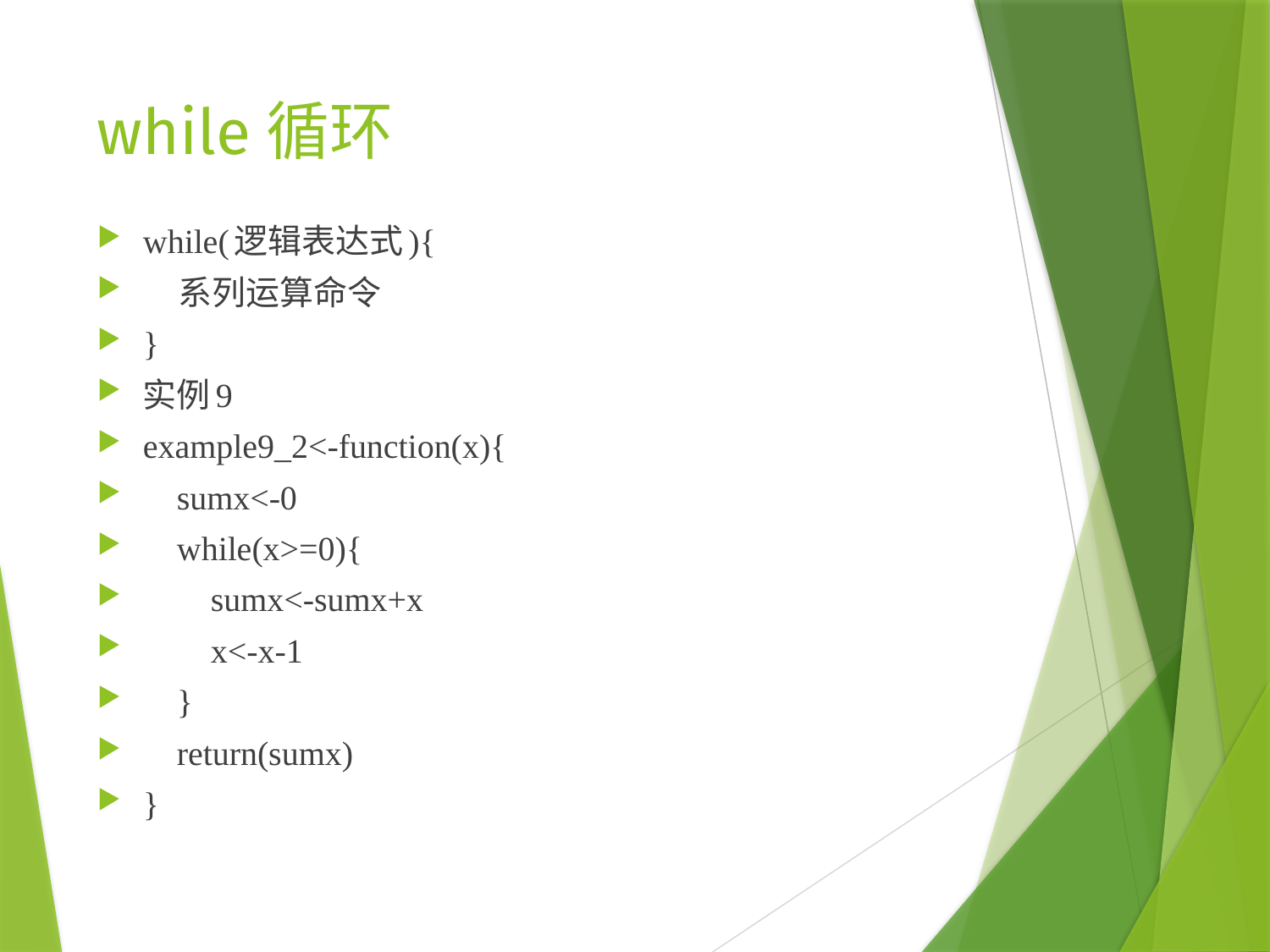

# while循环
while(逻辑表达式){
    系列运算命令
}
实例9
example9_2<-function(x){
    sumx<-0
    while(x>=0){
        sumx<-sumx+x
        x<-x-1
    }
    return(sumx)
}